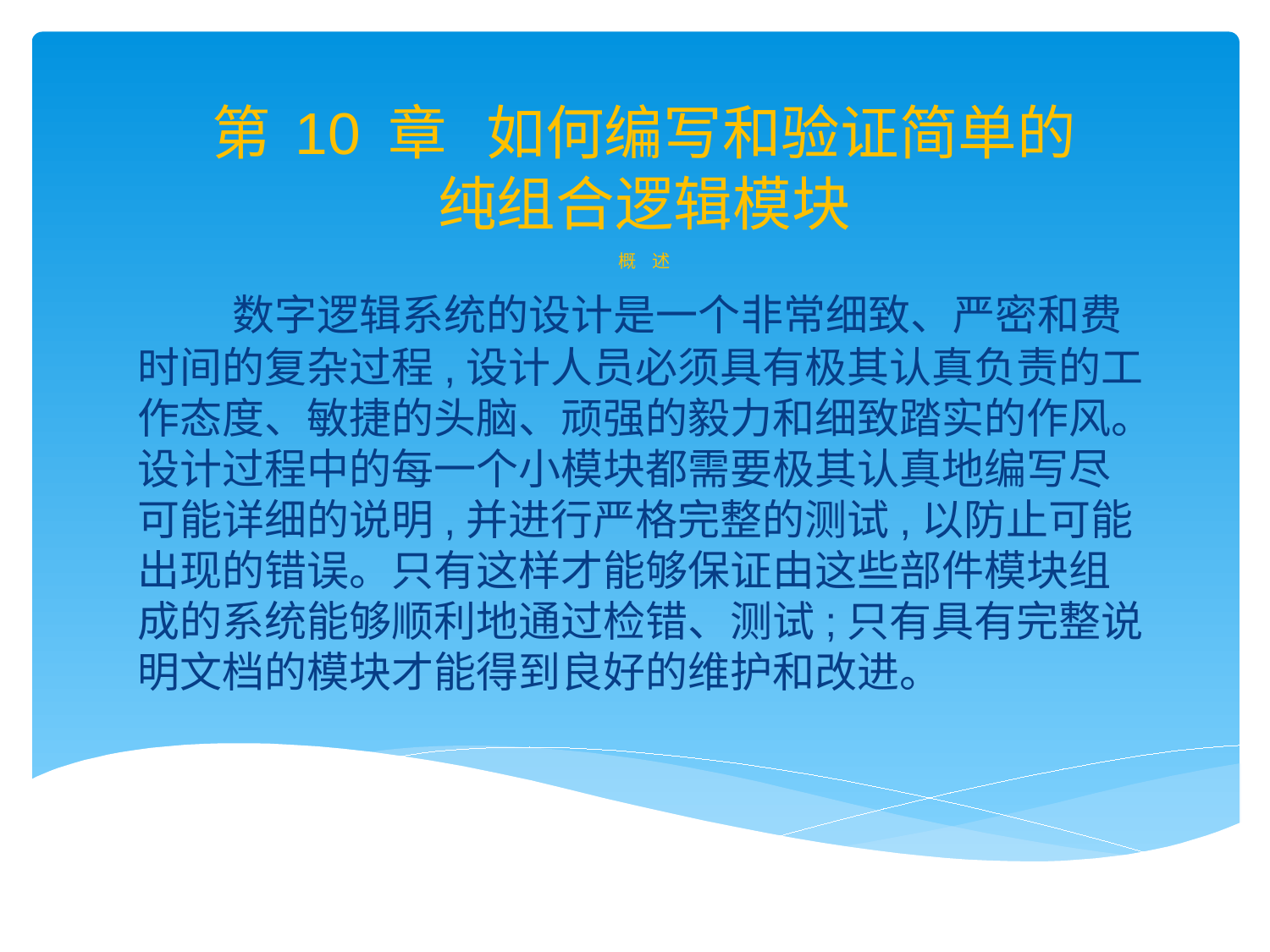

# 第 10 章   如何编写和验证简单的 纯组合逻辑模块
概    述
        数字逻辑系统的设计是一个非常细致、严密和费时间的复杂过程,设计人员必须具有极其认真负责的工作态度、敏捷的头脑、顽强的毅力和细致踏实的作风。设计过程中的每一个小模块都需要极其认真地编写尽可能详细的说明,并进行严格完整的测试,以防止可能出现的错误。只有这样才能够保证由这些部件模块组成的系统能够顺利地通过检错、测试;只有具有完整说明文档的模块才能得到良好的维护和改进。